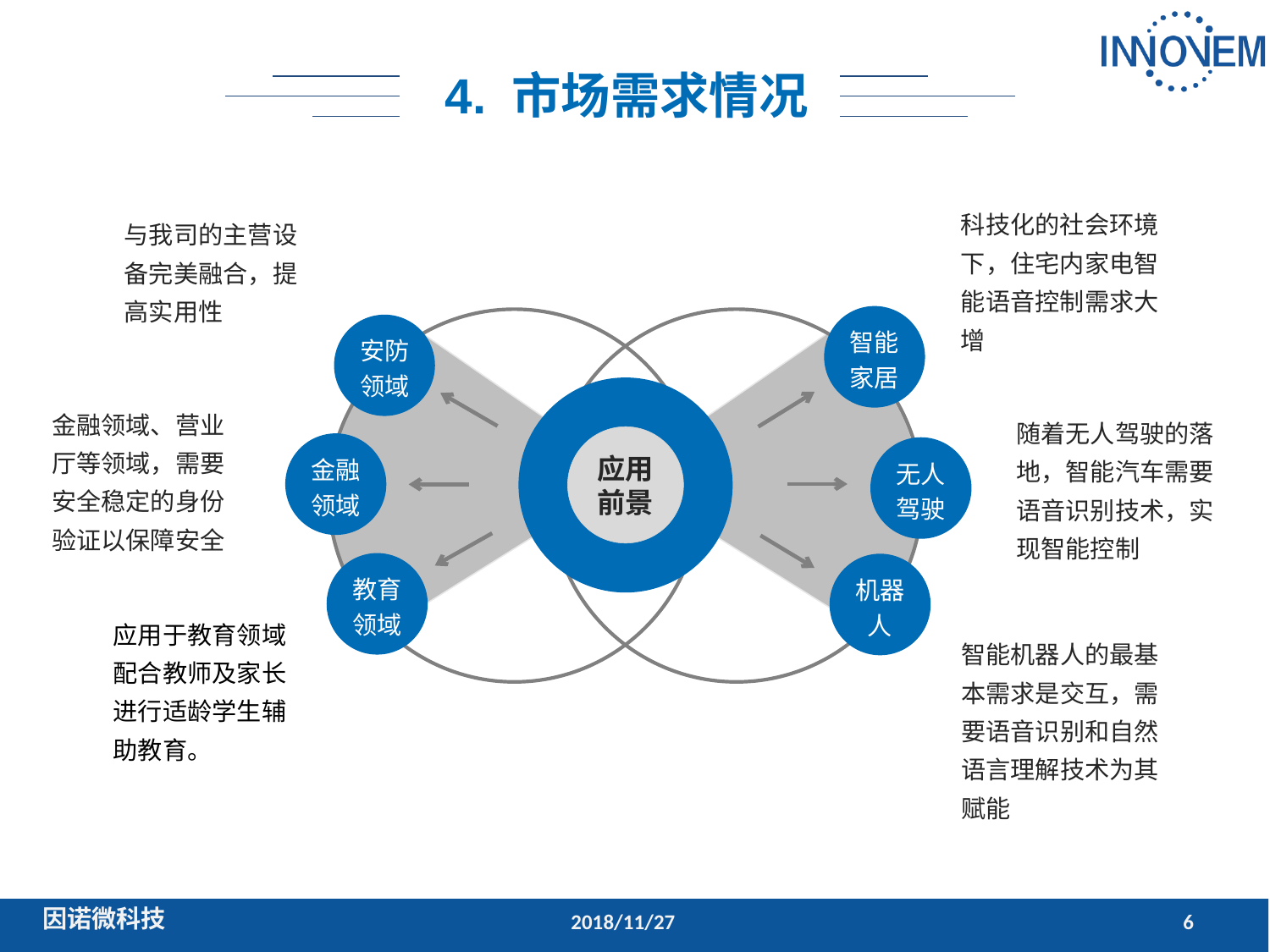

4. 市场需求情况
科技化的社会环境下，住宅内家电智能语音控制需求大增
与我司的主营设备完美融合，提高实用性
智能家居

安防领域

应用前景
金融领域、营业厅等领域，需要安全稳定的身份验证以保障安全
随着无人驾驶的落地，智能汽车需要语音识别技术，实现智能控制
金融领域
无人驾驶
教育领域
机器人
应用于教育领域配合教师及家长进行适龄学生辅助教育。
智能机器人的最基本需求是交互，需要语音识别和自然语言理解技术为其赋能
2018/11/27
6